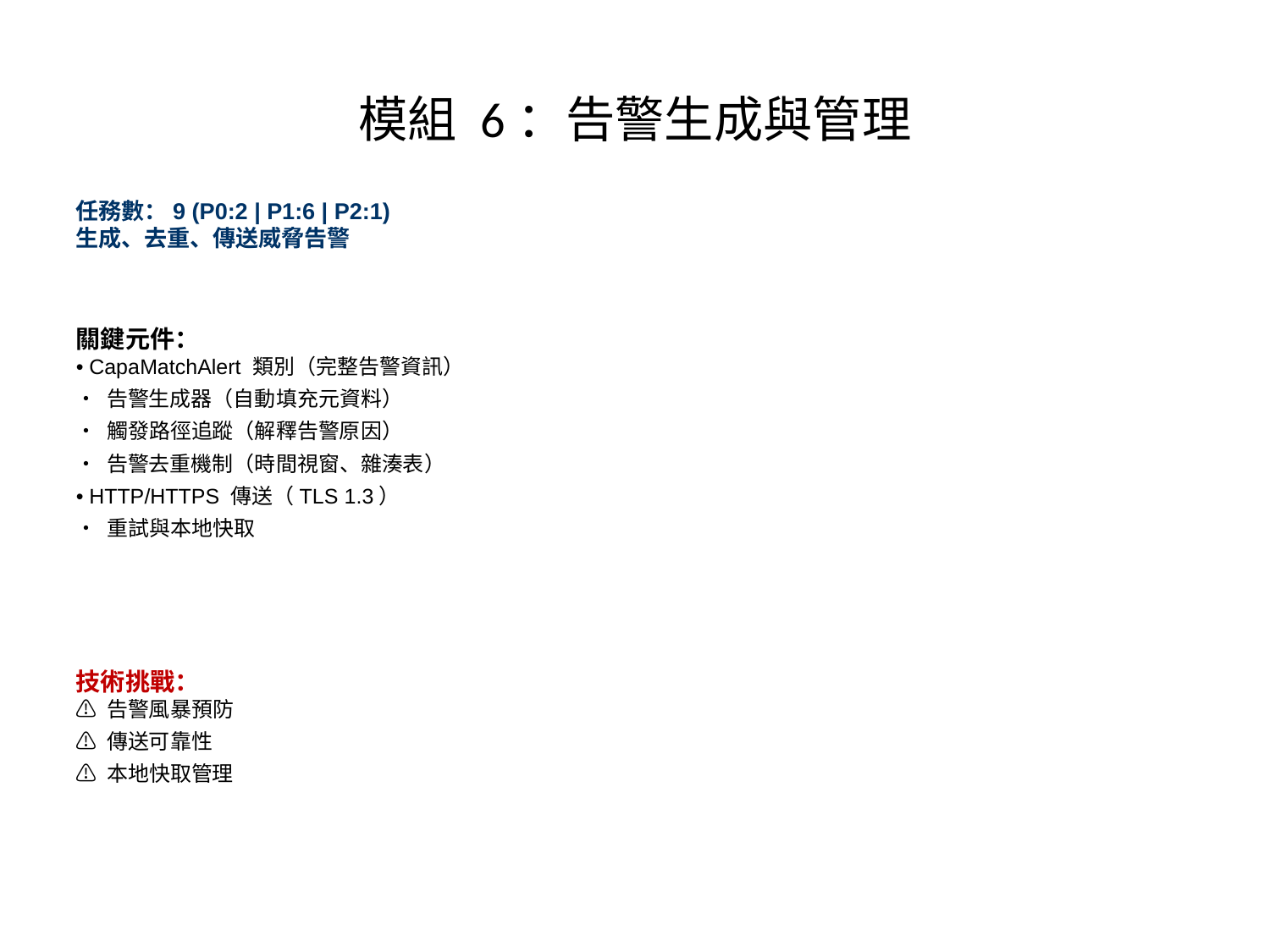

# 模組 6：告警生成與管理
任務數：9 (P0:2 | P1:6 | P2:1)
生成、去重、傳送威脅告警
關鍵元件：
• CapaMatchAlert 類別（完整告警資訊）
• 告警生成器（自動填充元資料）
• 觸發路徑追蹤（解釋告警原因）
• 告警去重機制（時間視窗、雜湊表）
• HTTP/HTTPS 傳送（TLS 1.3）
• 重試與本地快取
技術挑戰：
⚠ 告警風暴預防
⚠ 傳送可靠性
⚠ 本地快取管理